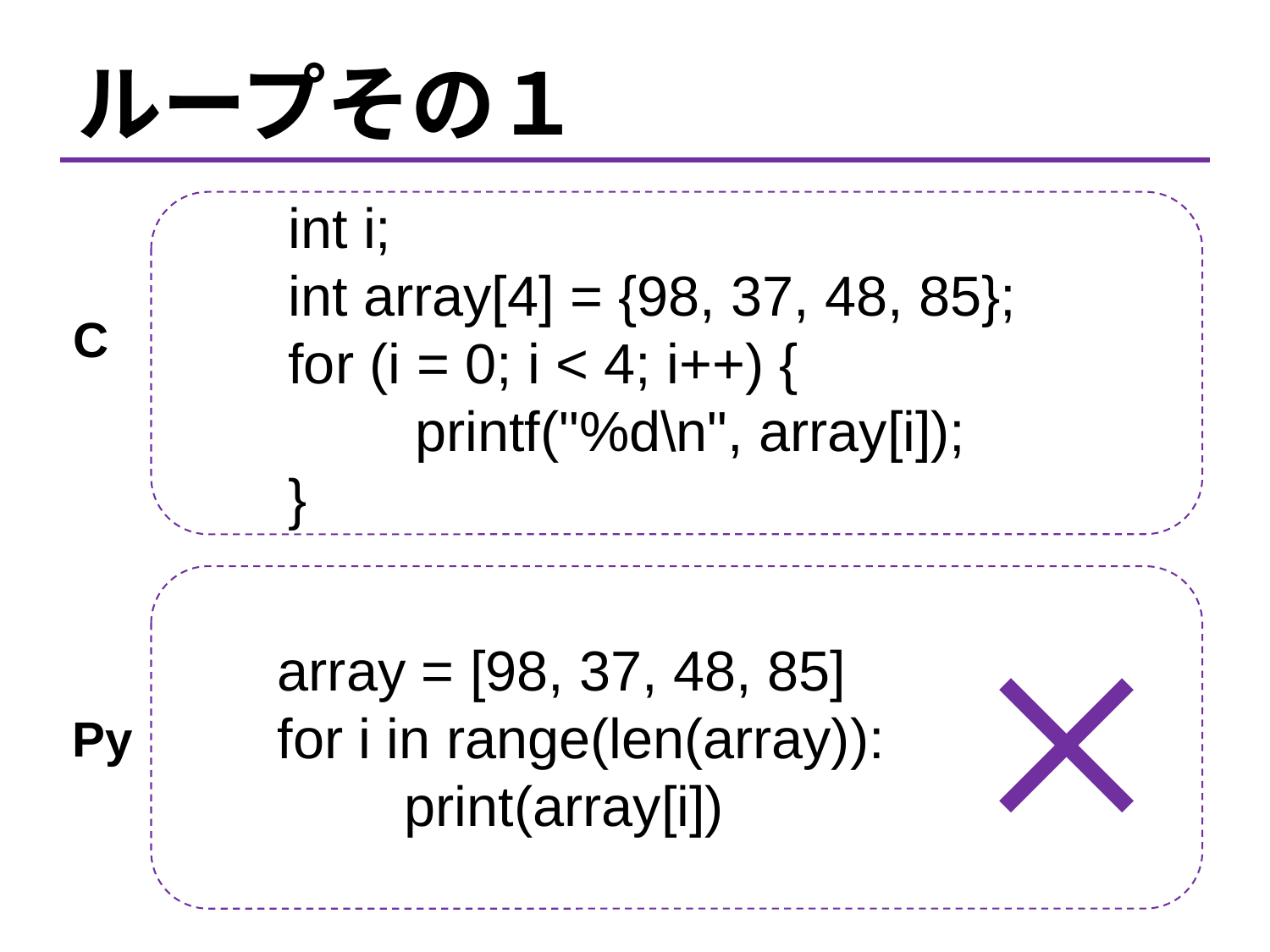

ループその１
int i;
int array[4] = {98, 37, 48, 85};
for (i = 0; i < 4; i++) {
	printf("%d\n", array[i]);
}

C

array = [98, 37, 48, 85]
for i in range(len(array)):
	print(array[i])

Py